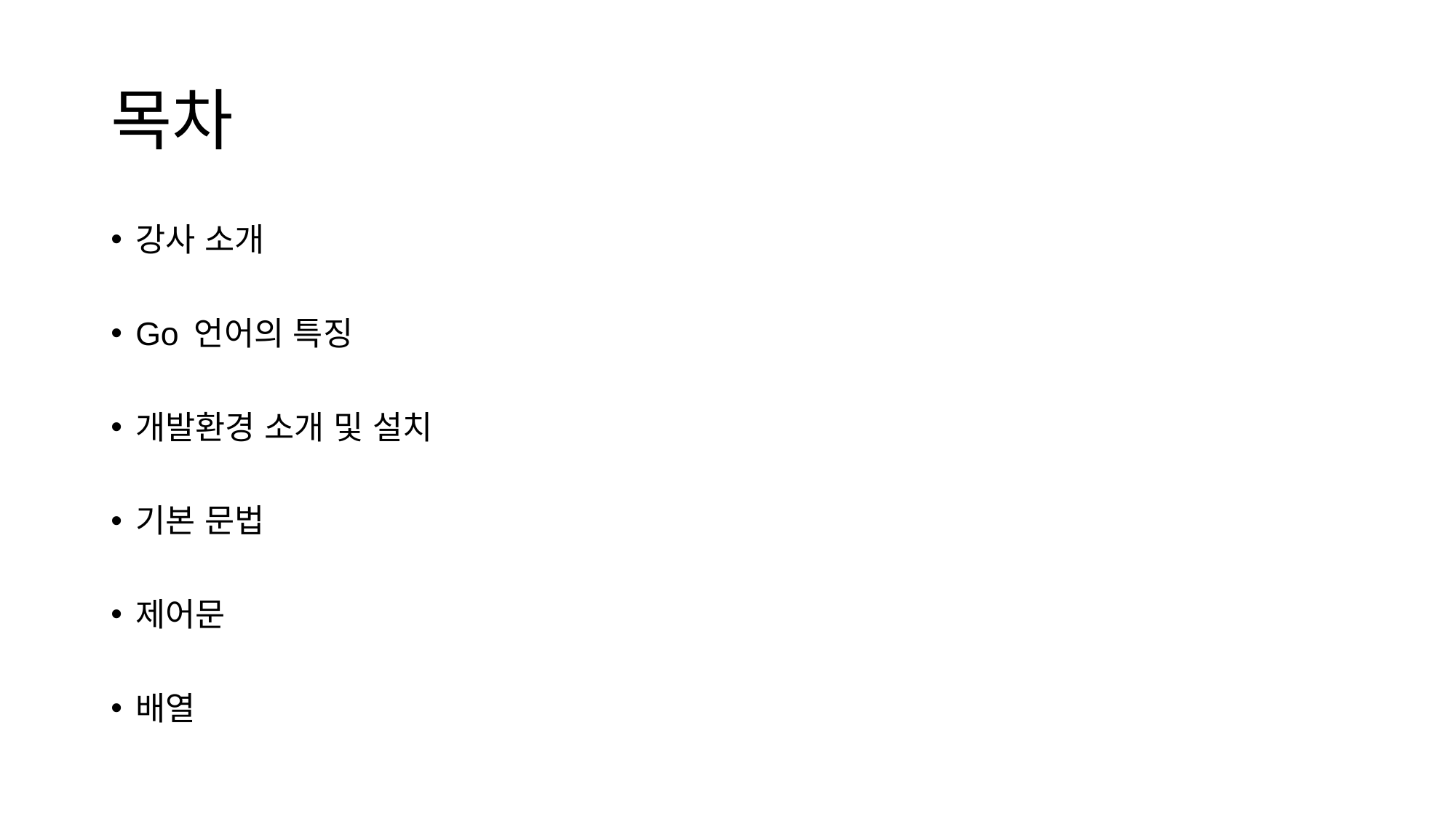

# 목차
강사 소개

Go 언어의 특징

개발환경 소개 및 설치

기본 문법

제어문

배열